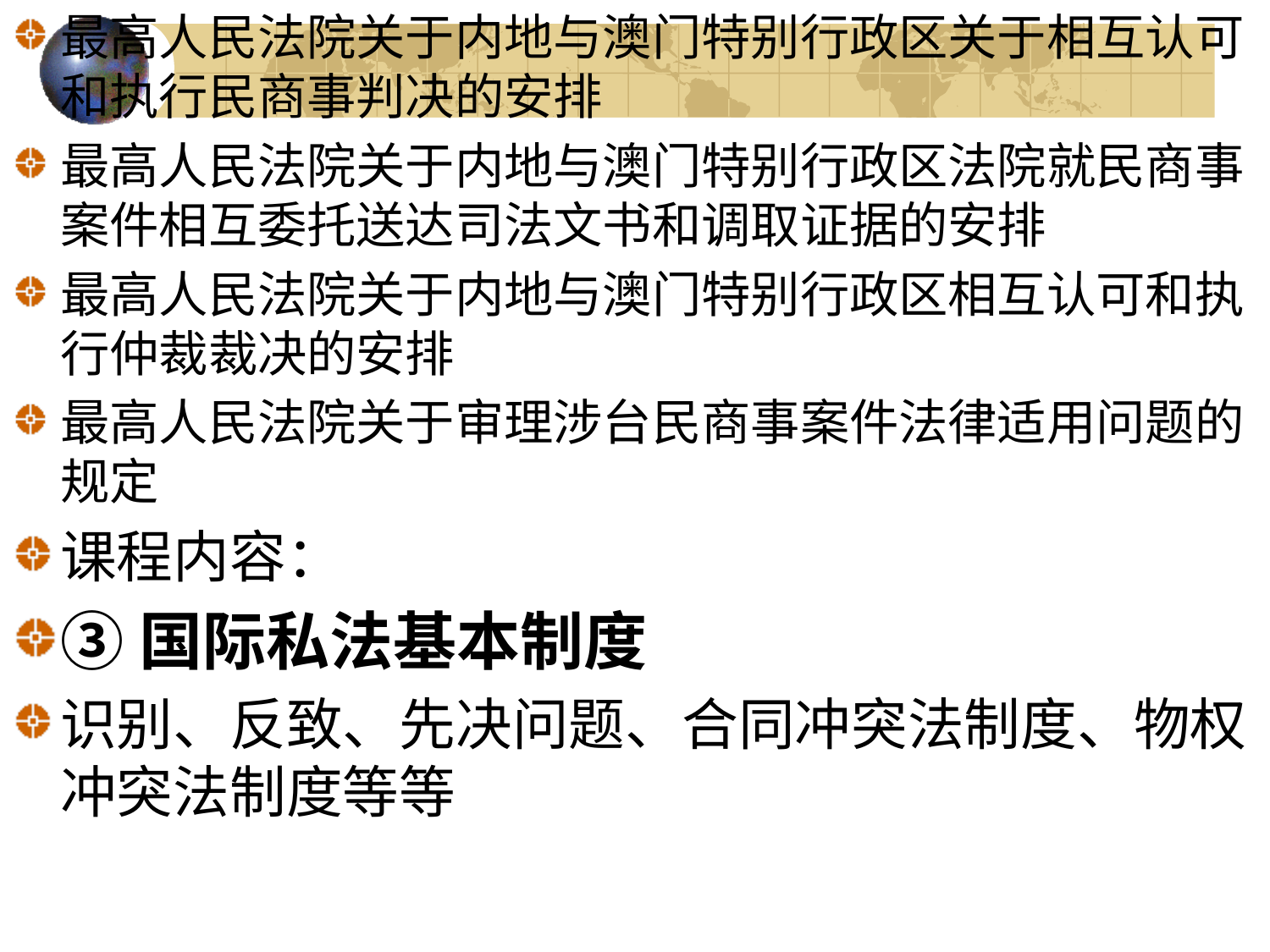

最高人民法院关于内地与澳门特别行政区关于相互认可和执行民商事判决的安排
最高人民法院关于内地与澳门特别行政区法院就民商事案件相互委托送达司法文书和调取证据的安排
最高人民法院关于内地与澳门特别行政区相互认可和执行仲裁裁决的安排
最高人民法院关于审理涉台民商事案件法律适用问题的规定
课程内容：
③国际私法基本制度
识别、反致、先决问题、合同冲突法制度、物权冲突法制度等等